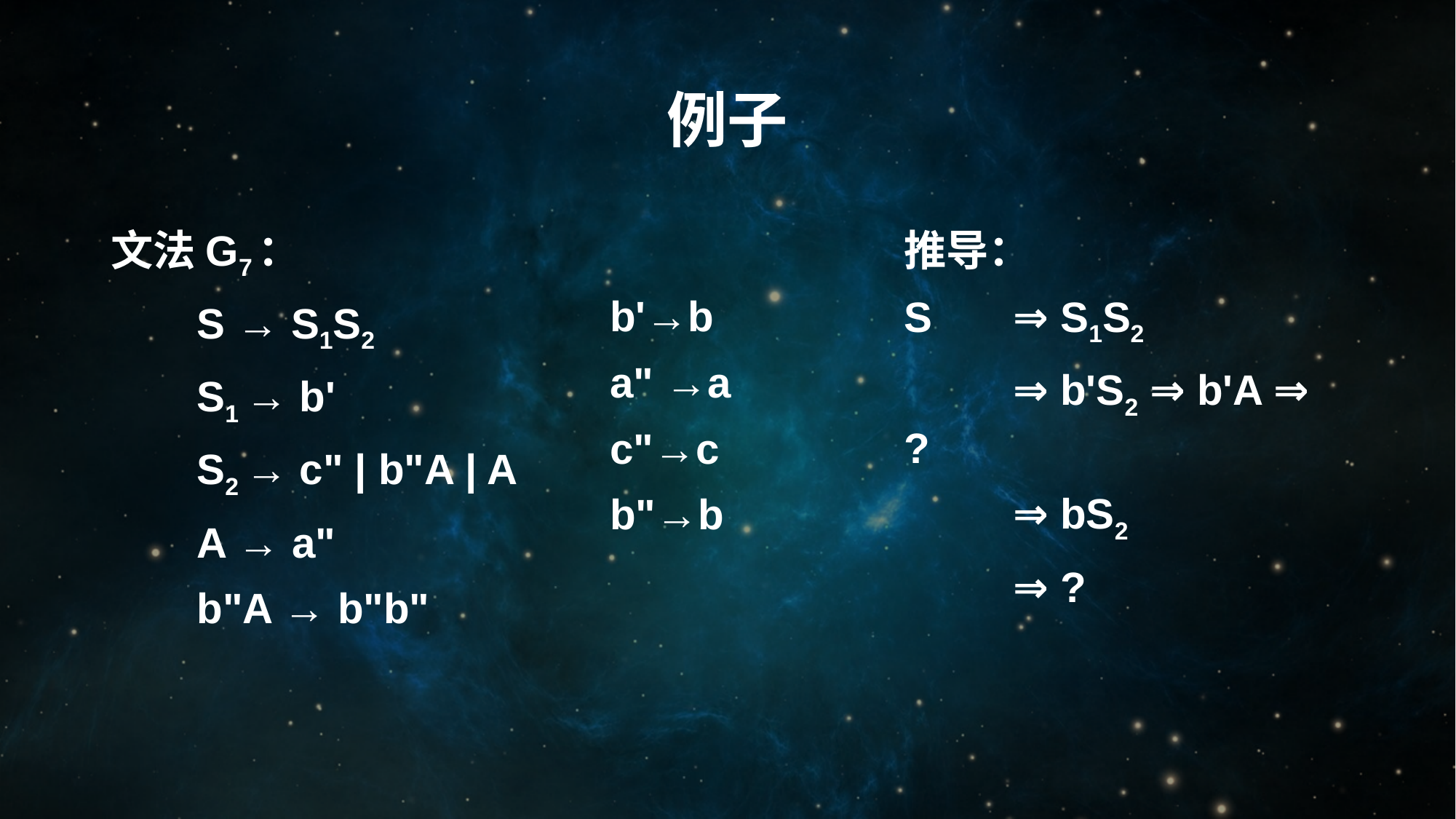

# 例子
文法G7：
S → S1S2
S1 → b'
S2 → c" | b"A | A
A → a"
b"A → b"b"

b'→b
a" →a
c"→c
b"→b

推导：
S	⇒ S1S2
	⇒ b'S2 ⇒ b'A ⇒ ?
	⇒ bS2
	⇒ ?